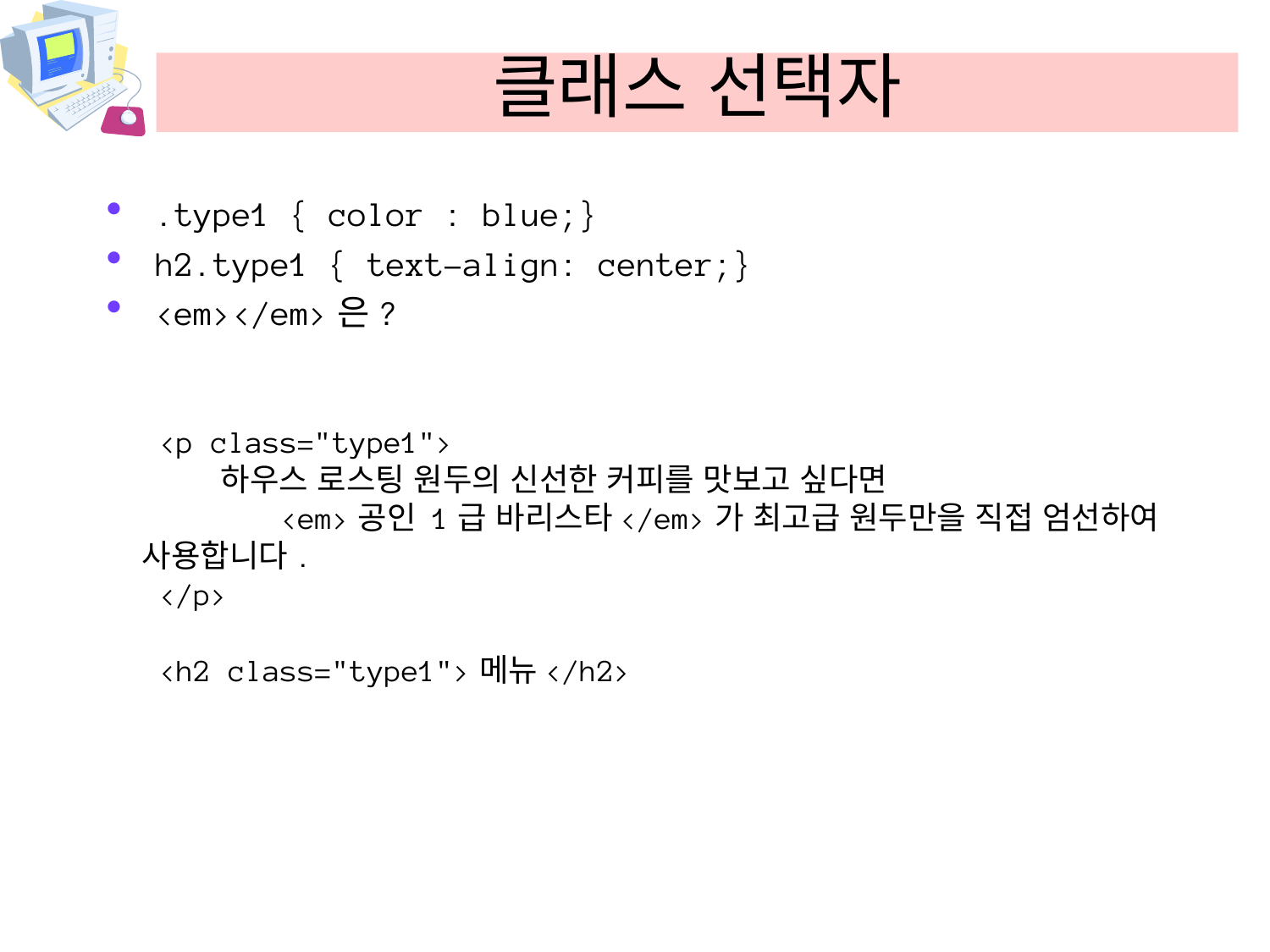

# 클래스 선택자
.type1 { color : blue;}
h2.type1 { text-align: center;}
<em></em>은?

 <p class="type1">
        하우스 로스팅 원두의 신선한 커피를 맛보고 싶다면
        <em>공인 1급 바리스타</em>가 최고급 원두만을 직접 엄선하여 사용합니다.
 </p>
 <h2 class="type1">메뉴</h2>